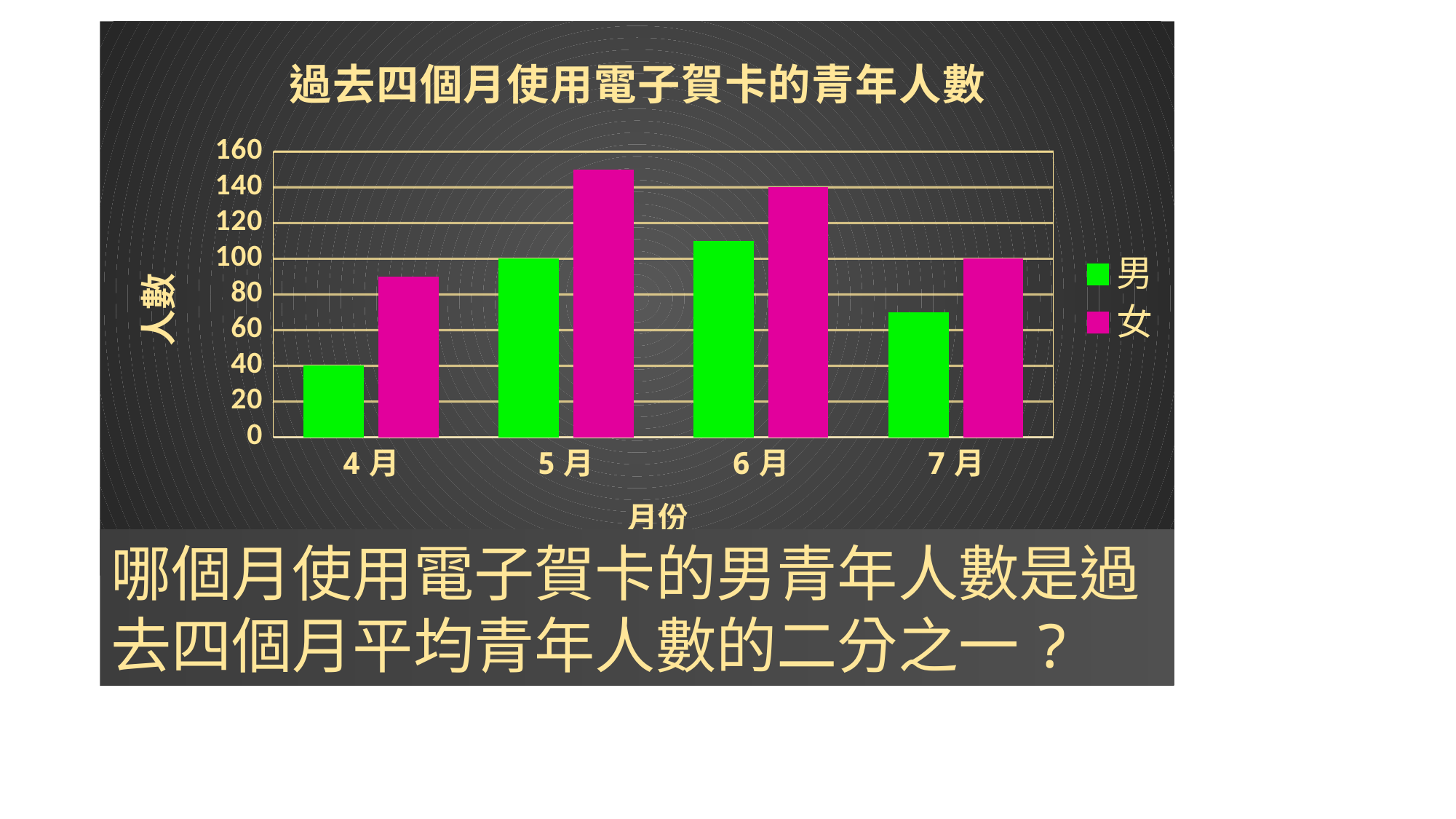

### Chart: 過去四個月使用電子賀卡的青年人數

| Category | 男 | 女 |
|---|---|---|
| 4月 | 40.0 | 90.0 |
| 5月 | 100.0 | 150.0 |
| 6月 | 110.0 | 140.0 |
| 7月 | 70.0 | 100.0 |
哪個月使用電子賀卡的男青年人數是過去四個月平均青年人數的二分之一?